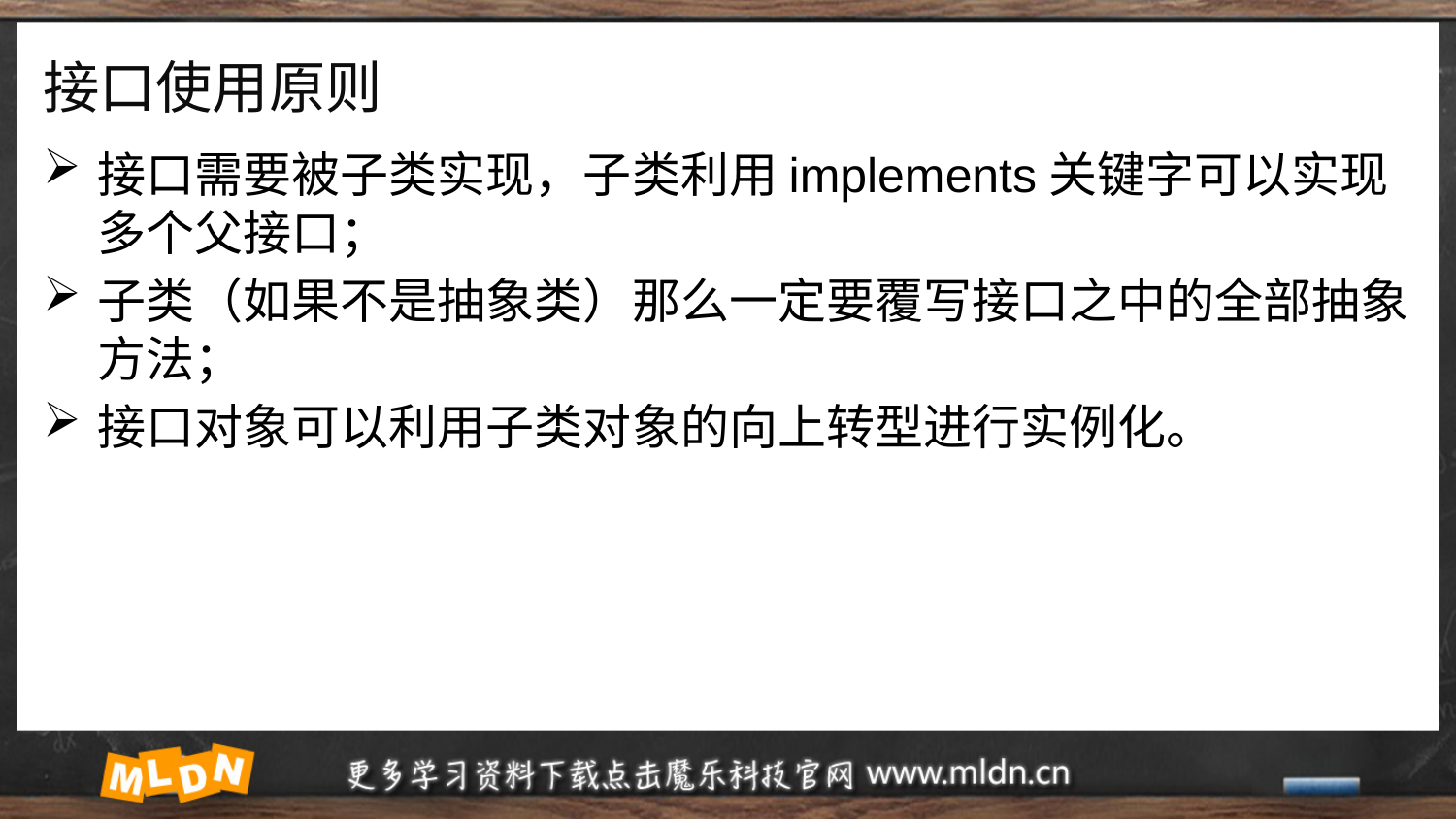

# 接口使用原则
接口需要被子类实现，子类利用implements关键字可以实现多个父接口；
子类（如果不是抽象类）那么一定要覆写接口之中的全部抽象方法；
接口对象可以利用子类对象的向上转型进行实例化。